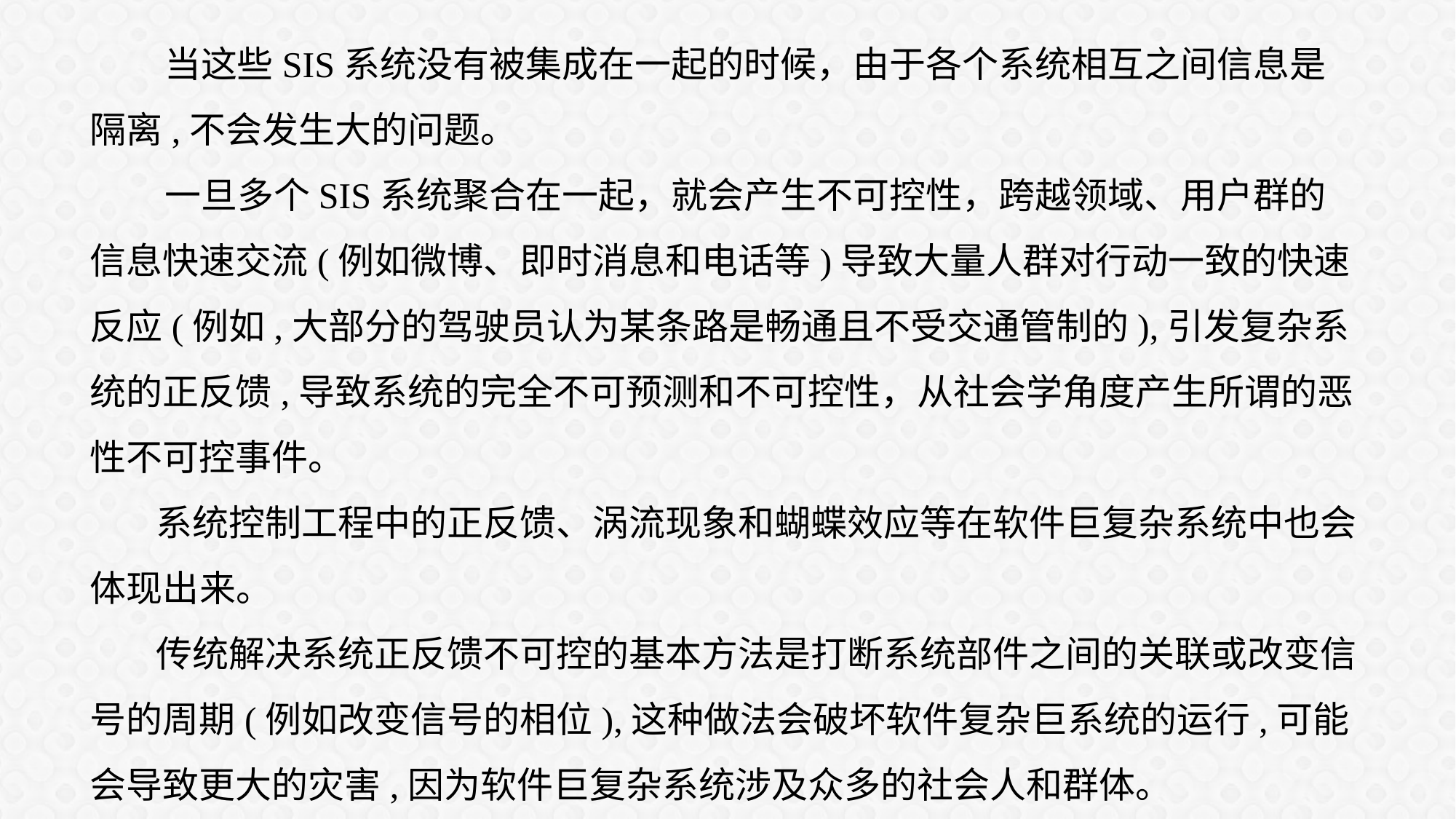

当这些SIS系统没有被集成在一起的时候，由于各个系统相互之间信息是隔离,不会发生大的问题。
        一旦多个SIS系统聚合在一起，就会产生不可控性，跨越领域、用户群的信息快速交流(例如微博、即时消息和电话等)导致大量人群对行动一致的快速反应(例如,大部分的驾驶员认为某条路是畅通且不受交通管制的),引发复杂系统的正反馈,导致系统的完全不可预测和不可控性，从社会学角度产生所谓的恶性不可控事件。
       系统控制工程中的正反馈、涡流现象和蝴蝶效应等在软件巨复杂系统中也会体现出来。
       传统解决系统正反馈不可控的基本方法是打断系统部件之间的关联或改变信号的周期(例如改变信号的相位),这种做法会破坏软件复杂巨系统的运行,可能会导致更大的灾害,因为软件巨复杂系统涉及众多的社会人和群体。